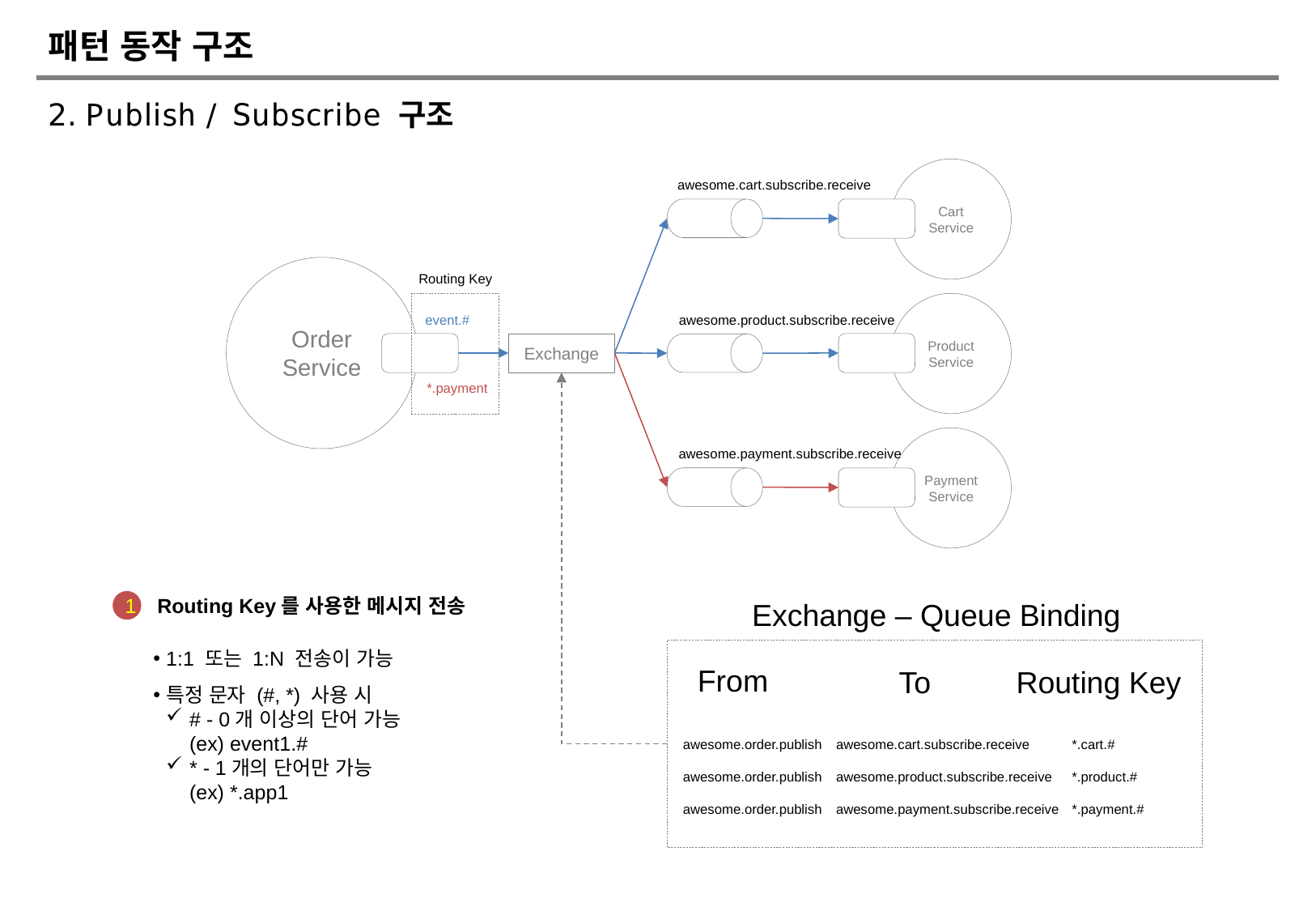

# 패턴 동작 구조
2. Publish / Subscribe 구조
Cart
Service
awesome.cart.subscribe.receive

Order
Service
Routing Key

Product
Service
awesome.product.subscribe.receive
event.#

Exchange

*.payment
Payment
Service
awesome.payment.subscribe.receive

Routing Key를 사용한 메시지 전송
Exchange – Queue Binding
1
1:1 또는 1:N 전송이 가능

From
To
Routing Key
특정 문자 (#, *) 사용 시
# - 0개 이상의 단어 가능 (ex) event1.#
* - 1개의 단어만 가능
(ex) *.app1
awesome.order.publish
awesome.order.publish
awesome.order.publish
awesome.cart.subscribe.receive
awesome.product.subscribe.receive
awesome.payment.subscribe.receive
*.cart.#
*.product.#
*.payment.#